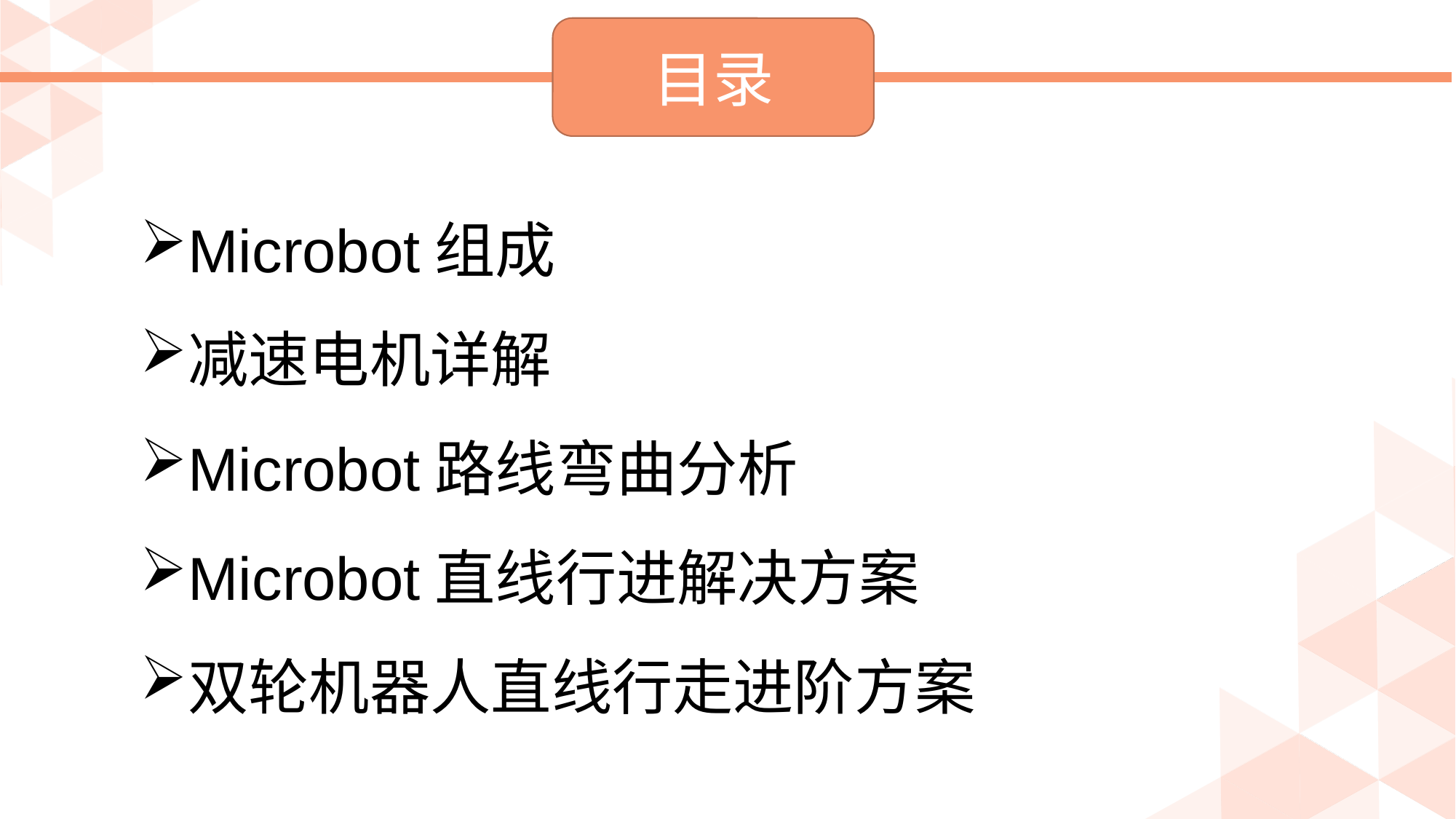

目录
#
Microbot组成
减速电机详解
Microbot路线弯曲分析
Microbot直线行进解决方案
双轮机器人直线行走进阶方案